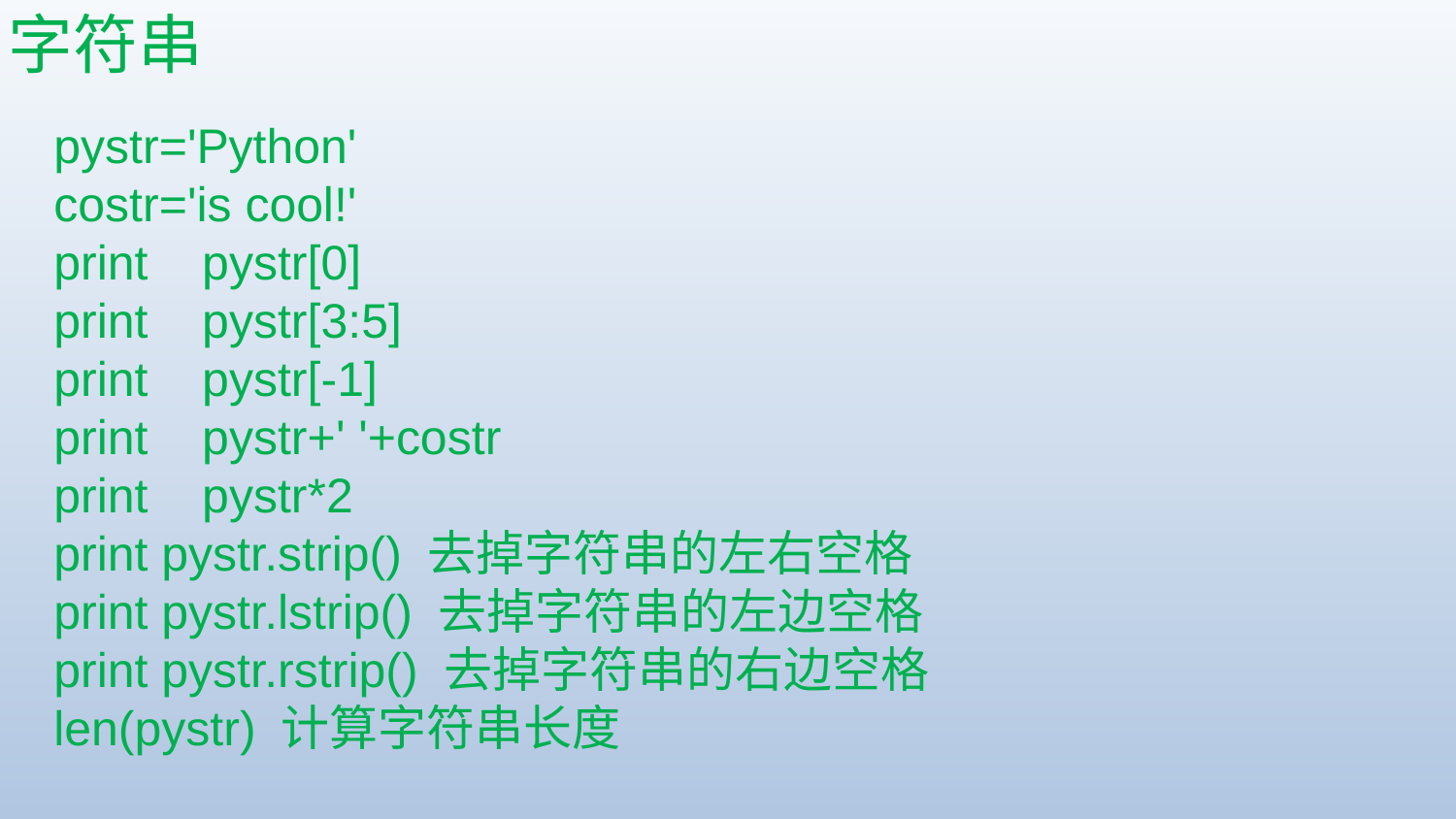

# 字符串
pystr='Python'
costr='is cool!'
print    pystr[0]
print    pystr[3:5]
print    pystr[-1]
print    pystr+' '+costr
print    pystr*2
print pystr.strip() 去掉字符串的左右空格
print pystr.lstrip() 去掉字符串的左边空格
print pystr.rstrip() 去掉字符串的右边空格
len(pystr) 计算字符串长度
39